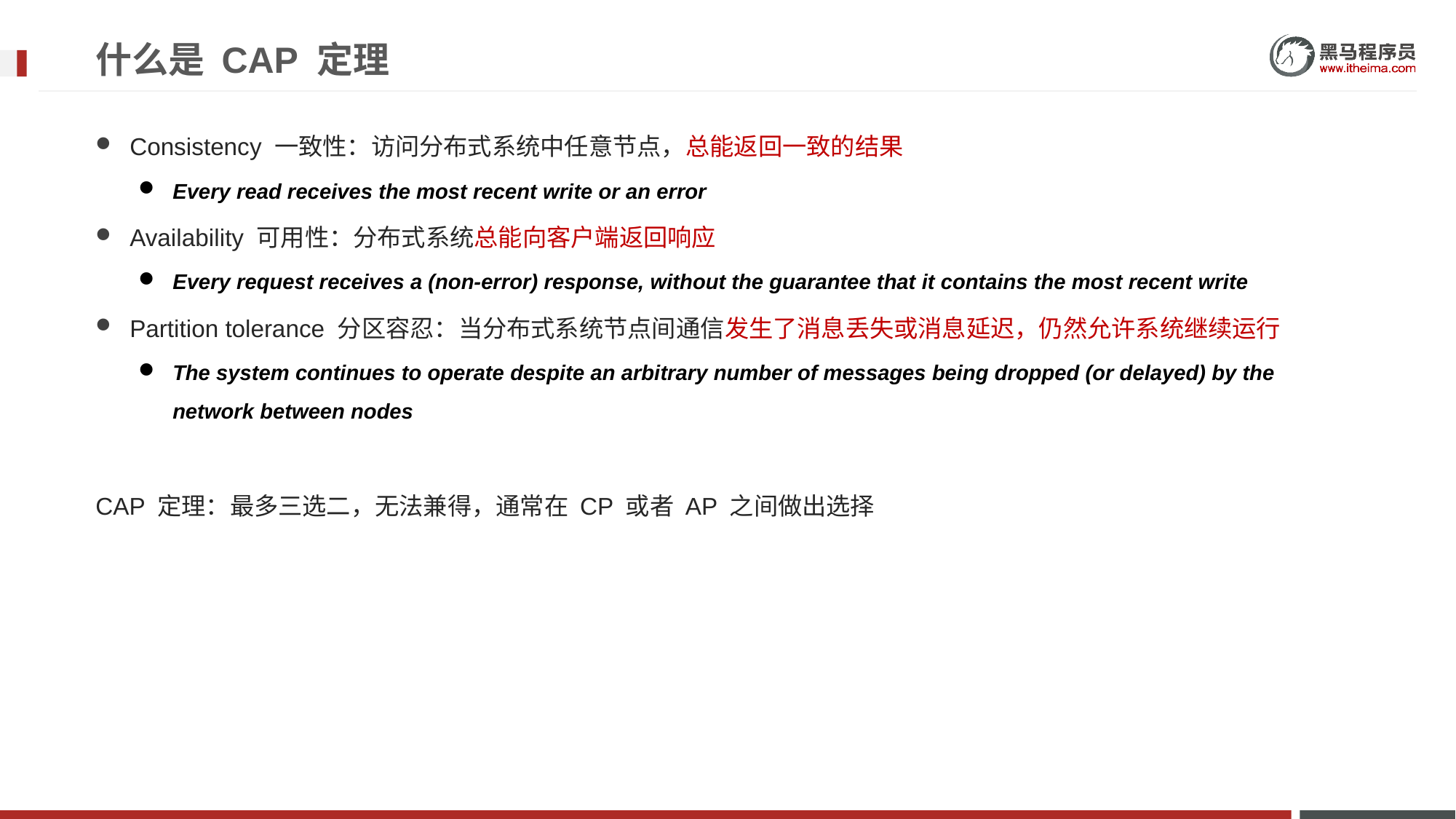

# 什么是 CAP 定理
Consistency 一致性：访问分布式系统中任意节点，总能返回一致的结果
Every read receives the most recent write or an error
Availability 可用性：分布式系统总能向客户端返回响应
Every request receives a (non-error) response, without the guarantee that it contains the most recent write
Partition tolerance 分区容忍：当分布式系统节点间通信发生了消息丢失或消息延迟，仍然允许系统继续运行
The system continues to operate despite an arbitrary number of messages being dropped (or delayed) by the network between nodes

CAP 定理：最多三选二，无法兼得，通常在 CP 或者 AP 之间做出选择